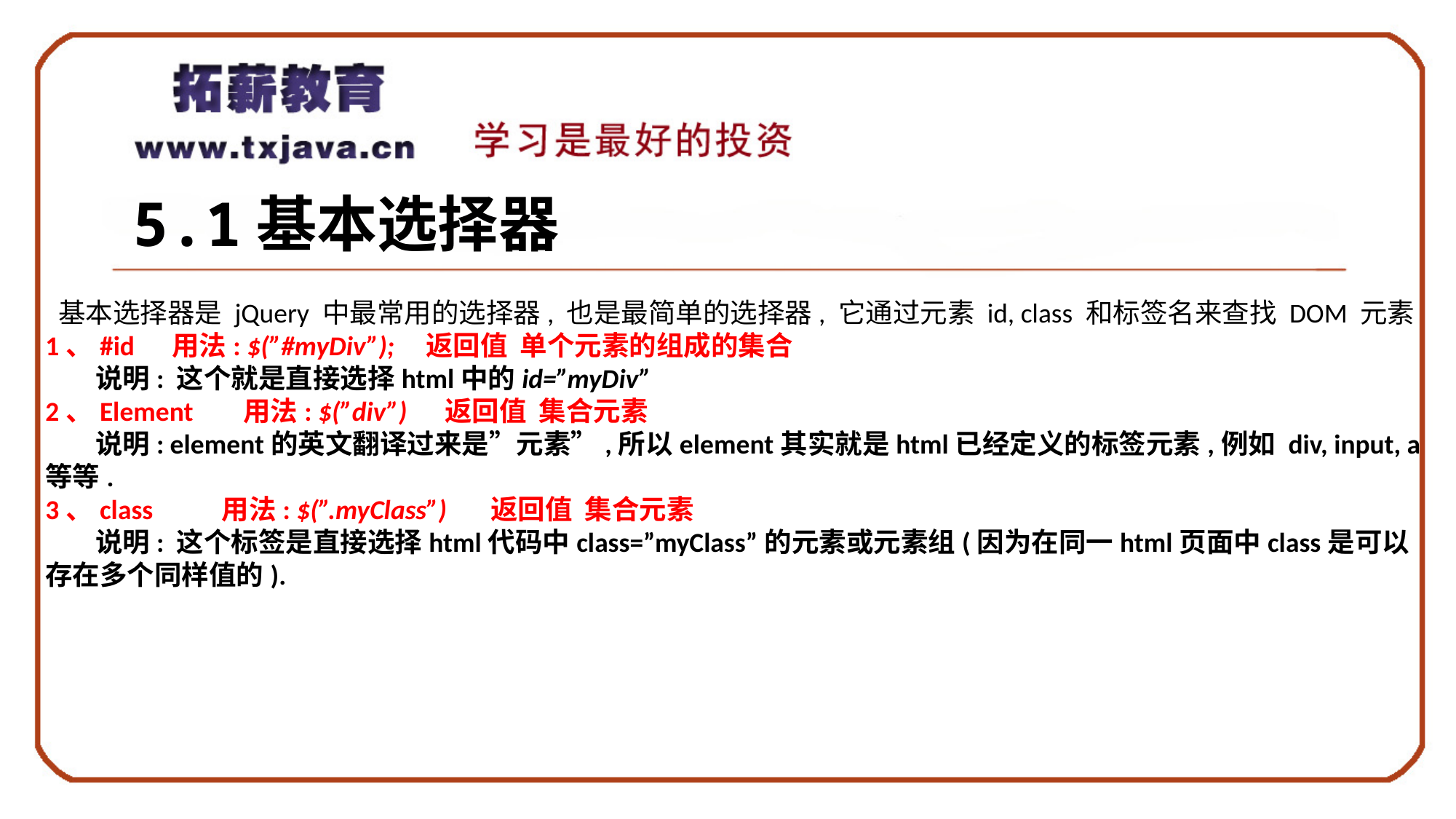

5.1基本选择器
 基本选择器是 jQuery 中最常用的选择器, 也是最简单的选择器, 它通过元素 id, class 和标签名来查找 DOM 元素
1、#id     用法: $(”#myDiv”);    返回值  单个元素的组成的集合
       说明: 这个就是直接选择html中的id=”myDiv”
2、Element       用法: $(”div”)     返回值  集合元素
       说明: element的英文翻译过来是”元素”,所以element其实就是html已经定义的标签元素,例如 div, input, a 等等.
3、class          用法: $(”.myClass”)      返回值  集合元素
       说明: 这个标签是直接选择html代码中class=”myClass”的元素或元素组(因为在同一html页面中class是可以存在多个同样值的).